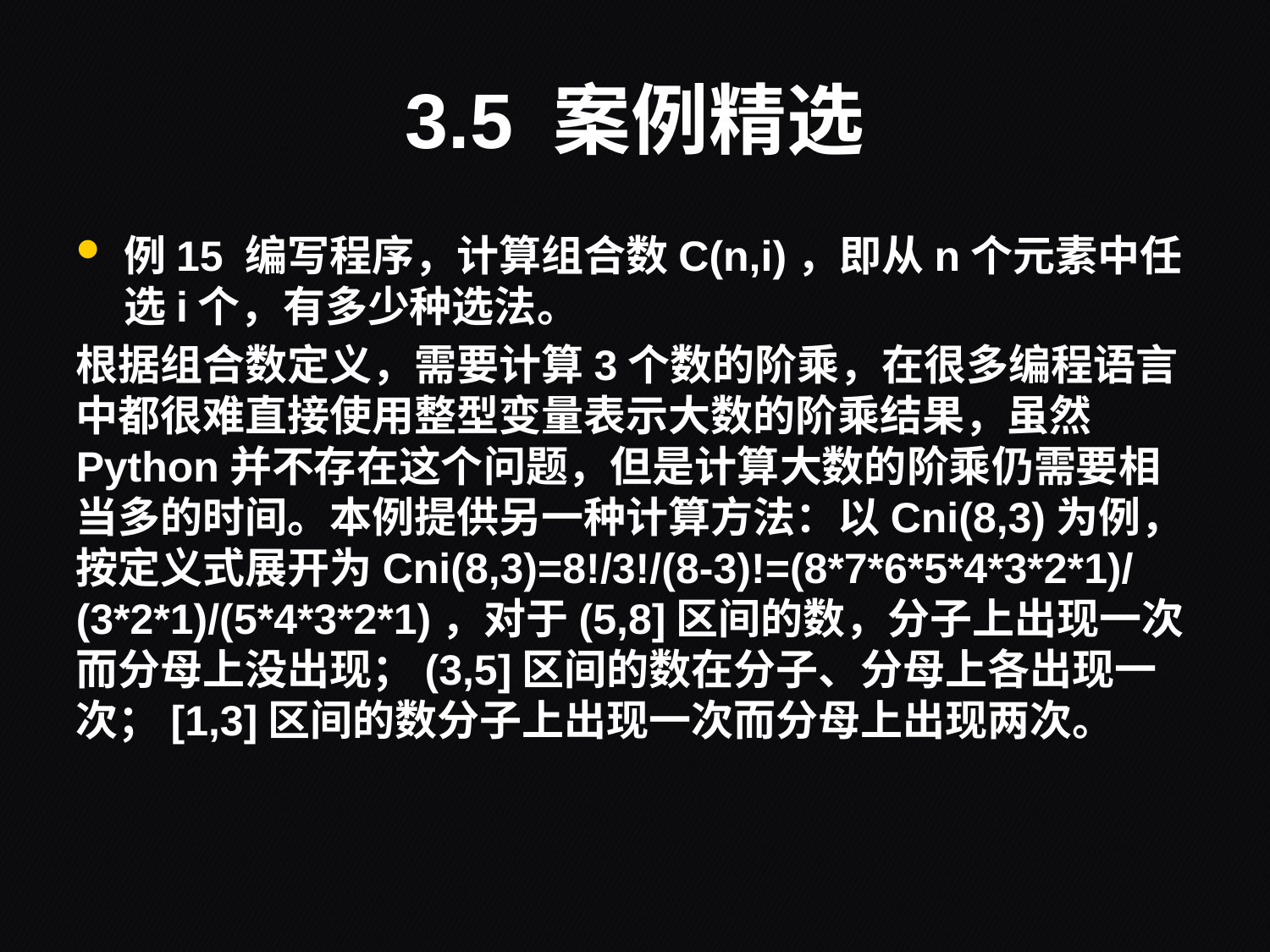

# 3.5 案例精选
例15 编写程序，计算组合数C(n,i)，即从n个元素中任选i个，有多少种选法。
根据组合数定义，需要计算3个数的阶乘，在很多编程语言中都很难直接使用整型变量表示大数的阶乘结果，虽然Python并不存在这个问题，但是计算大数的阶乘仍需要相当多的时间。本例提供另一种计算方法：以Cni(8,3)为例，按定义式展开为Cni(8,3)=8!/3!/(8-3)!=(8*7*6*5*4*3*2*1)/(3*2*1)/(5*4*3*2*1)，对于(5,8]区间的数，分子上出现一次而分母上没出现；(3,5]区间的数在分子、分母上各出现一次；[1,3]区间的数分子上出现一次而分母上出现两次。